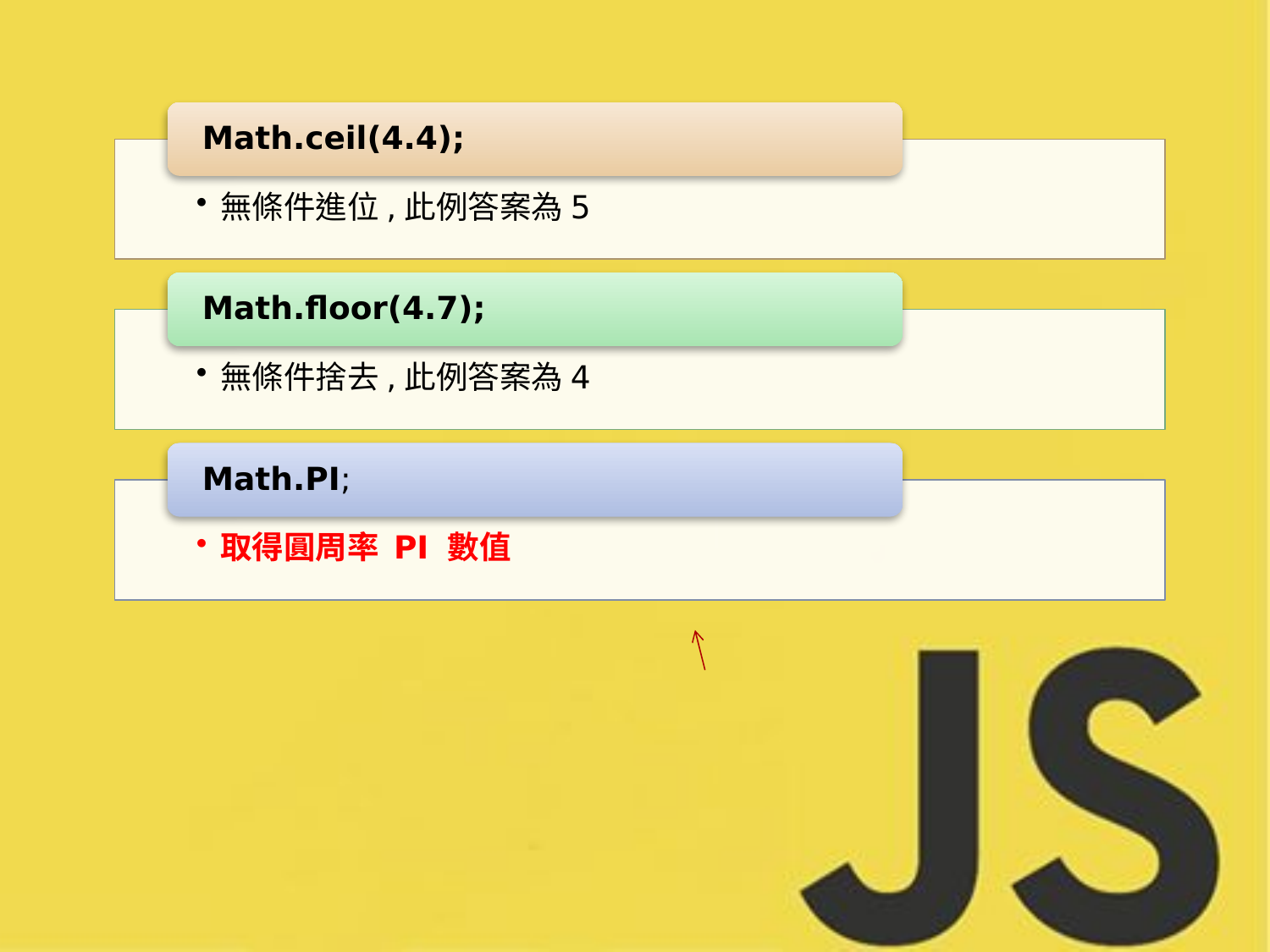

無條件進位,此例答案為5
Math.ceil(4.4);
無條件捨去,此例答案為4
Math.floor(4.7);
取得圓周率 PI 數值
Math.PI;